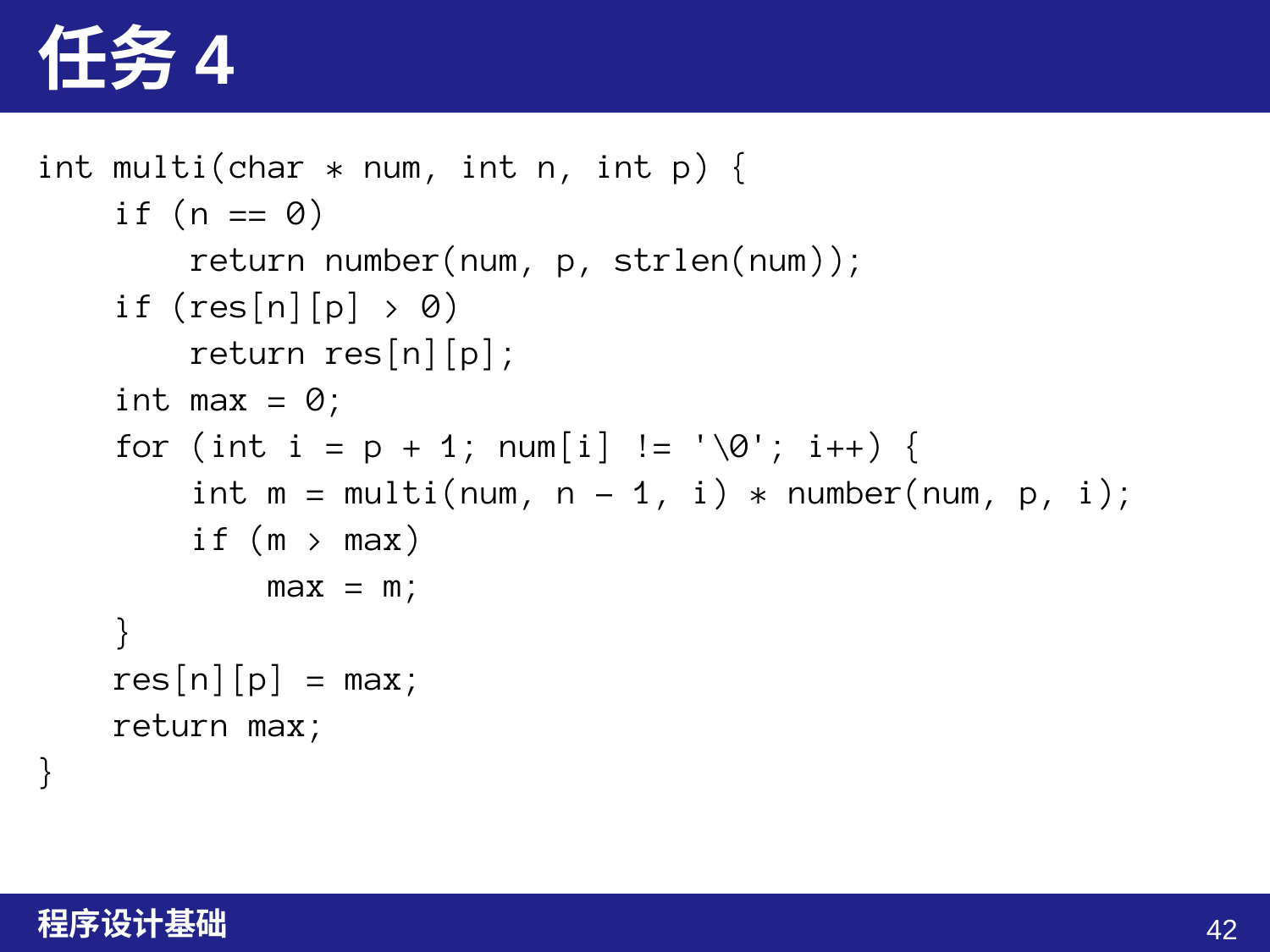

# 任务4
int multi(char * num, int n, int p) {
    if (n == 0)
        return number(num, p, strlen(num));
    if (res[n][p] > 0)
        return res[n][p];
    int max = 0;
    for (int i = p + 1; num[i] != '\0'; i++) {
        int m = multi(num, n - 1, i) * number(num, p, i);
        if (m > max)
            max = m;
    }
    res[n][p] = max;
    return max;
}